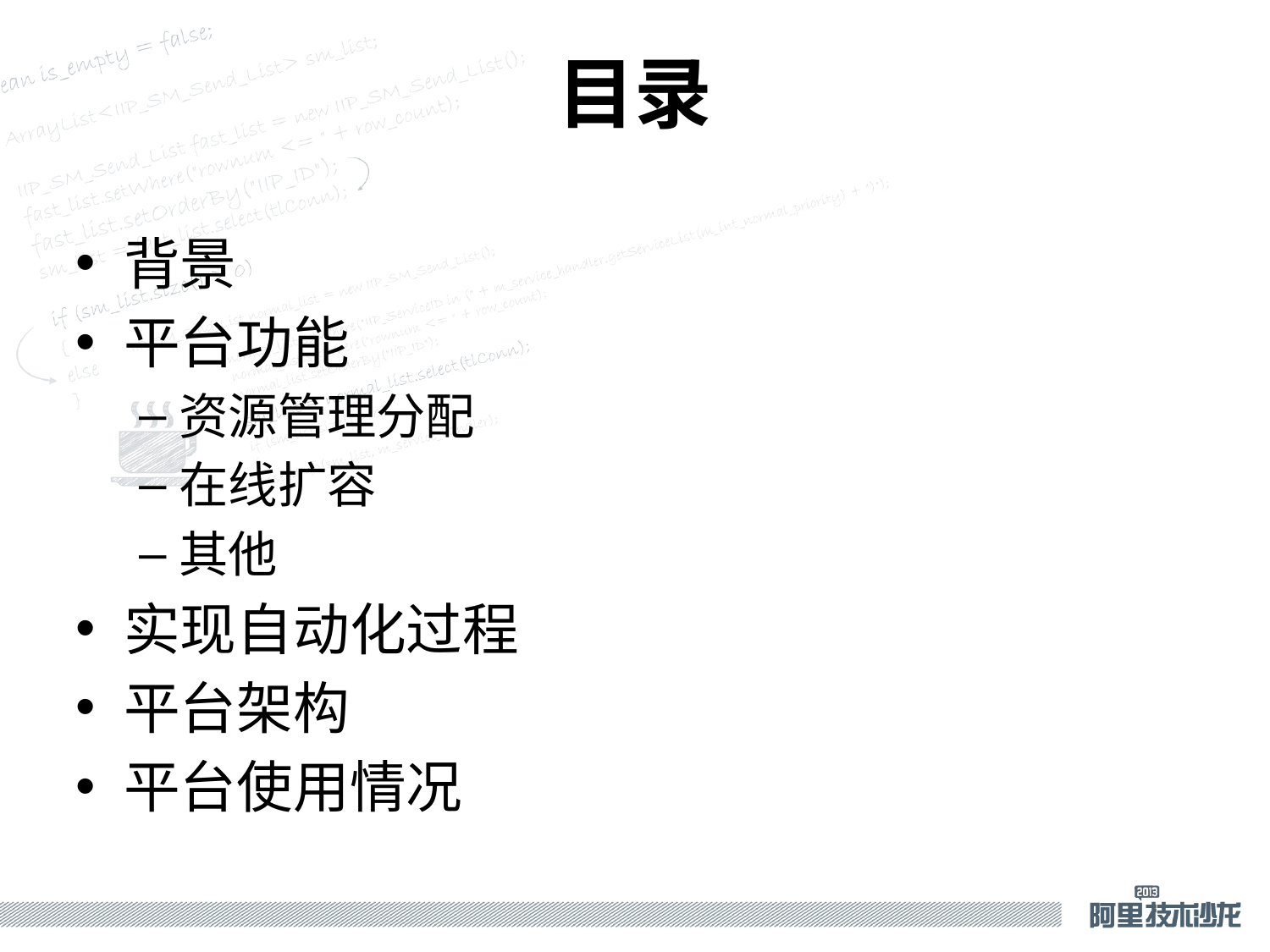

目录
背景
平台功能
资源管理分配
在线扩容
其他
实现自动化过程
平台架构
平台使用情况